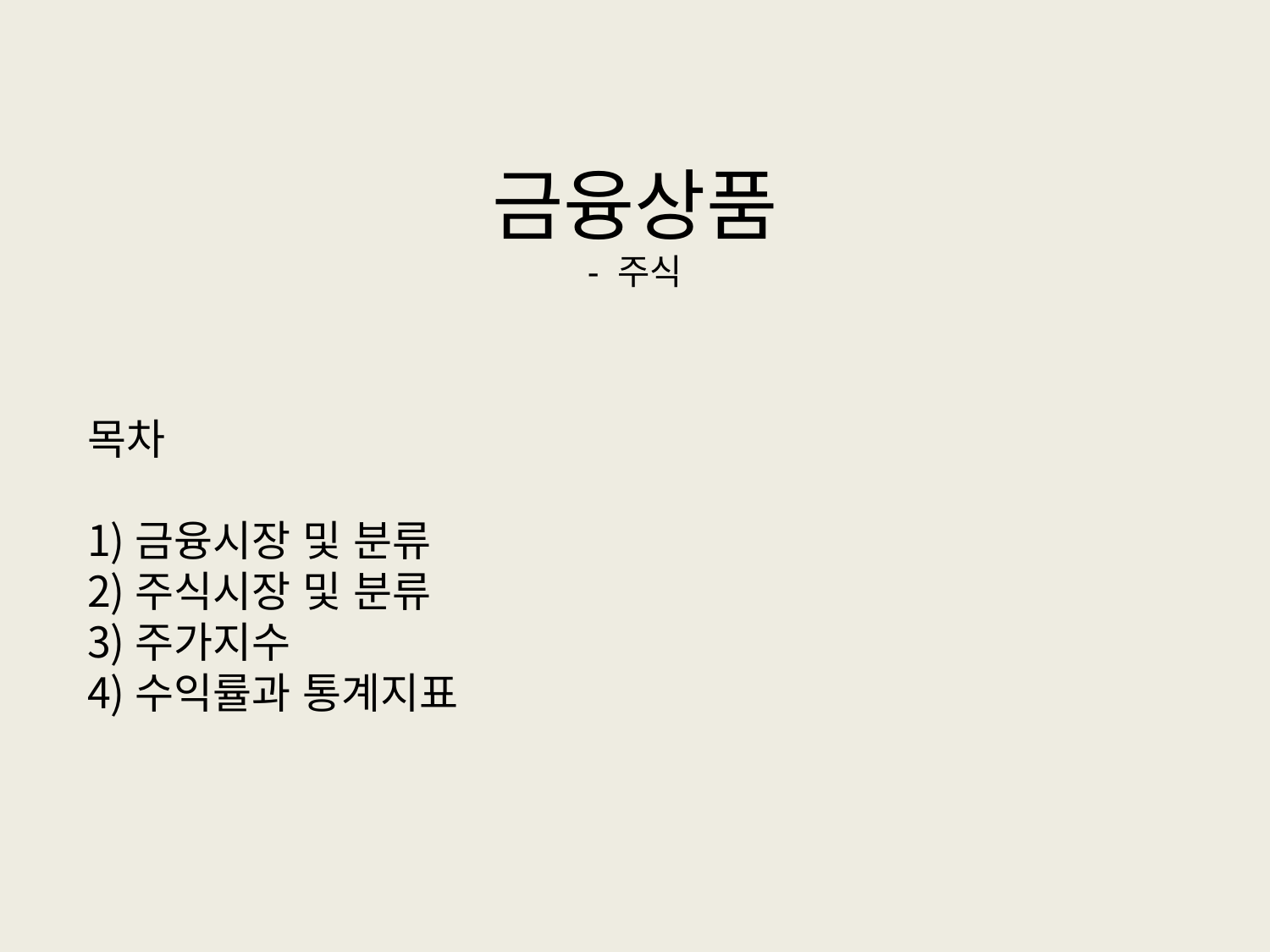

# 금융상품 - 주식
목차

금융시장 및 분류
주식시장 및 분류
주가지수
수익률과 통계지표